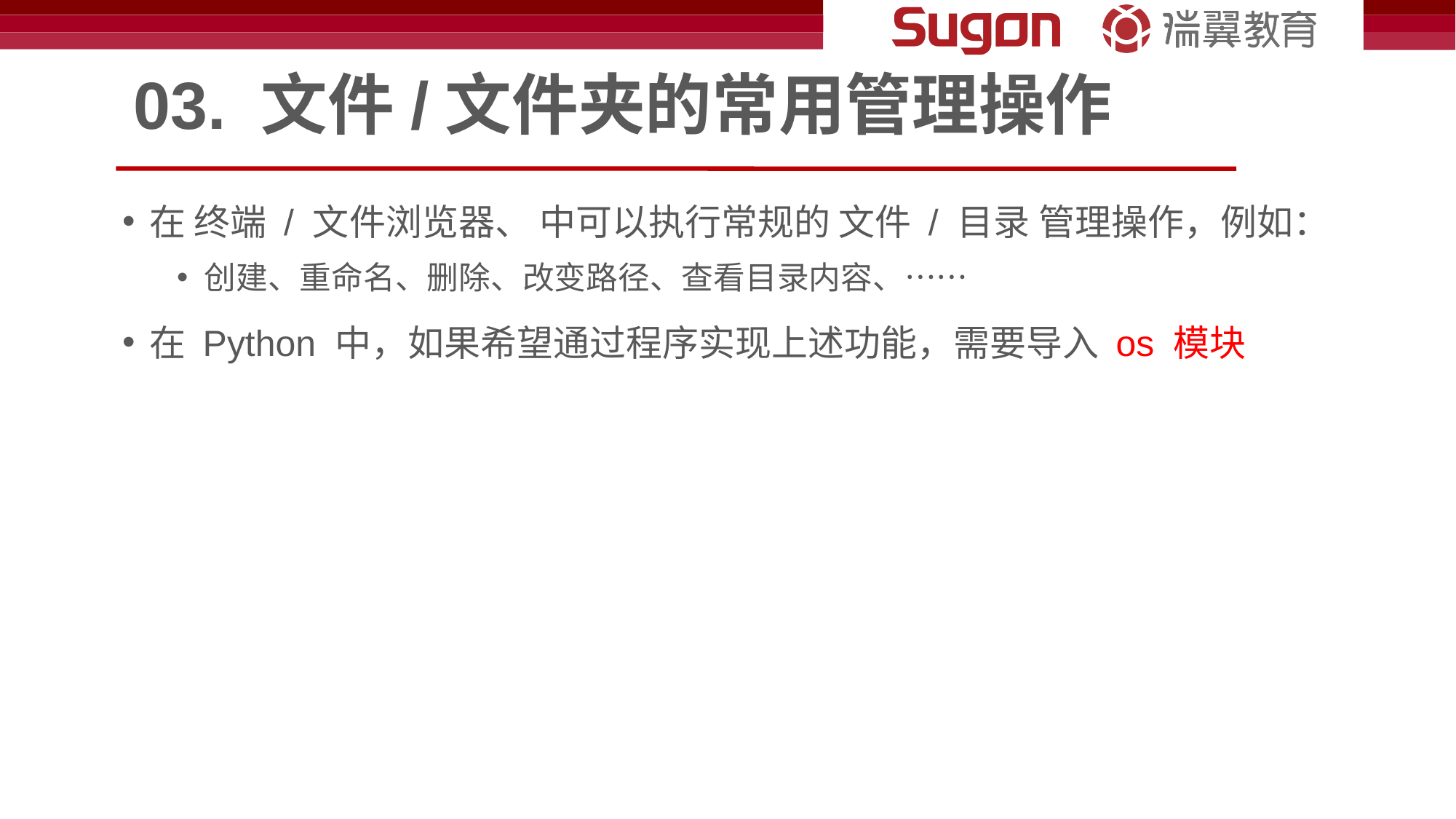

# 03. 文件/文件夹的常用管理操作
在 终端 / 文件浏览器、 中可以执行常规的 文件 / 目录 管理操作，例如：
创建、重命名、删除、改变路径、查看目录内容、……
在 Python 中，如果希望通过程序实现上述功能，需要导入 os 模块